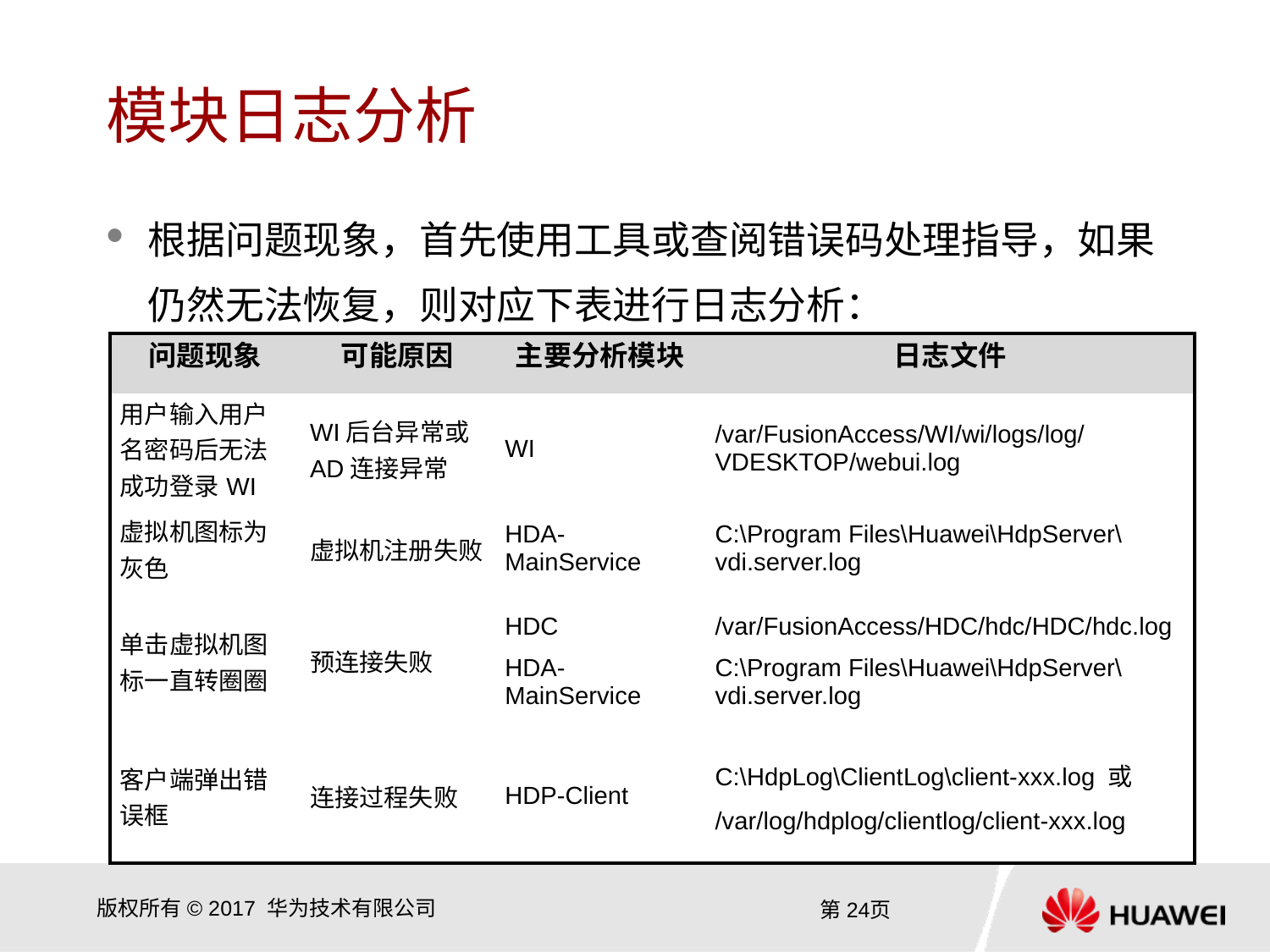

# 模块日志分析
根据问题现象，首先使用工具或查阅错误码处理指导，如果仍然无法恢复，则对应下表进行日志分析：
| 问题现象 | 可能原因 | 主要分析模块 | 日志文件 |
| --- | --- | --- | --- |
| 用户输入用户名密码后无法成功登录WI | WI后台异常或AD连接异常 | WI | /var/FusionAccess/WI/wi/logs/log/ VDESKTOP/webui.log |
| 虚拟机图标为灰色 | 虚拟机注册失败 | HDA-MainService | C:\Program Files\Huawei\HdpServer\vdi.server.log |
| 单击虚拟机图标一直转圈圈 | 预连接失败 | HDC HDA-MainService | /var/FusionAccess/HDC/hdc/HDC/hdc.log C:\Program Files\Huawei\HdpServer\vdi.server.log |
| 客户端弹出错误框 | 连接过程失败 | HDP-Client | C:\HdpLog\ClientLog\client-xxx.log 或 /var/log/hdplog/clientlog/client-xxx.log |